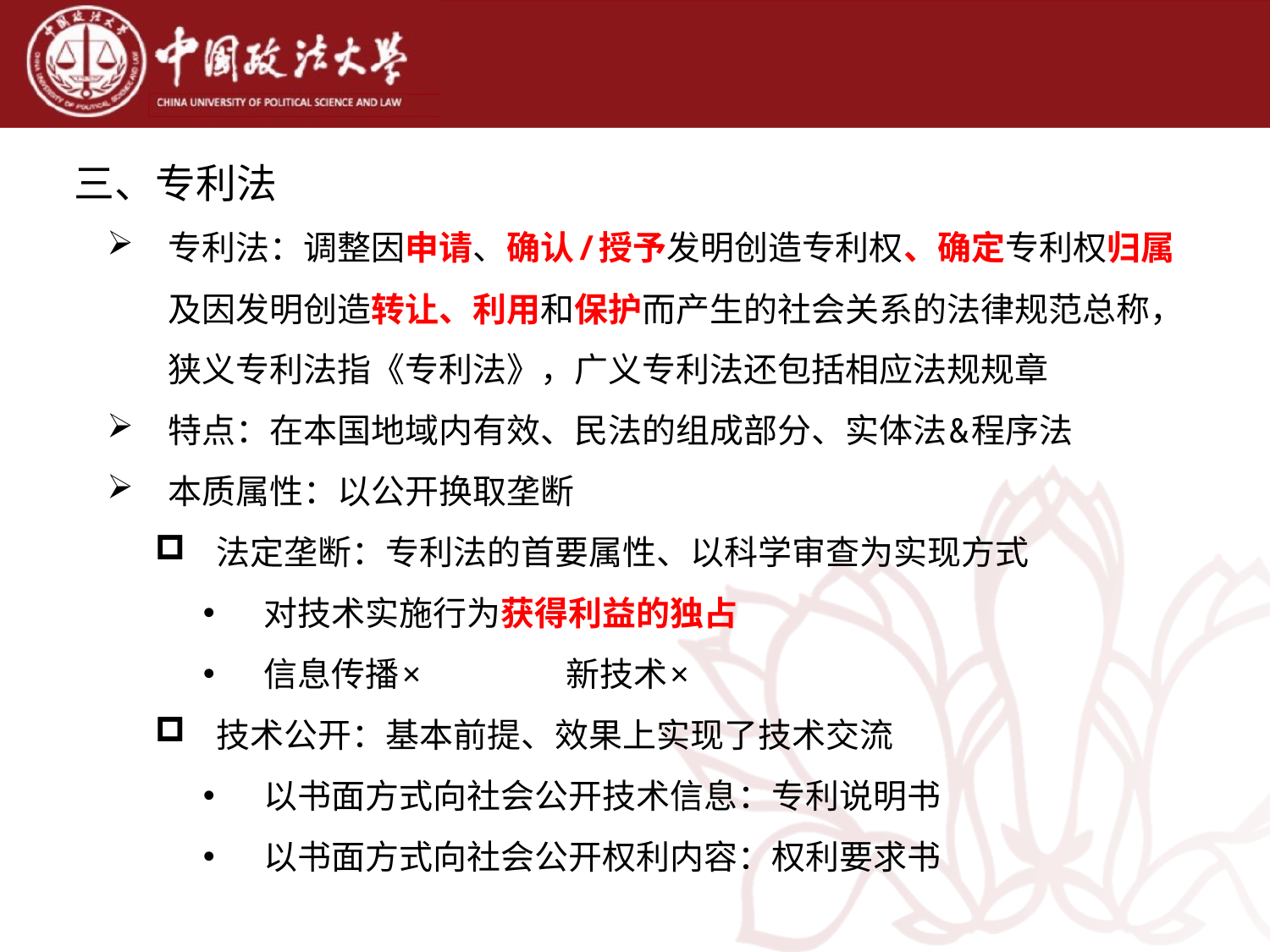

三、专利法
专利法：调整因申请、确认/授予发明创造专利权、确定专利权归属及因发明创造转让、利用和保护而产生的社会关系的法律规范总称，狭义专利法指《专利法》，广义专利法还包括相应法规规章
特点：在本国地域内有效、民法的组成部分、实体法&程序法
本质属性：以公开换取垄断
法定垄断：专利法的首要属性、以科学审查为实现方式
对技术实施行为获得利益的独占
信息传播×       新技术×
技术公开：基本前提、效果上实现了技术交流
以书面方式向社会公开技术信息：专利说明书
以书面方式向社会公开权利内容：权利要求书